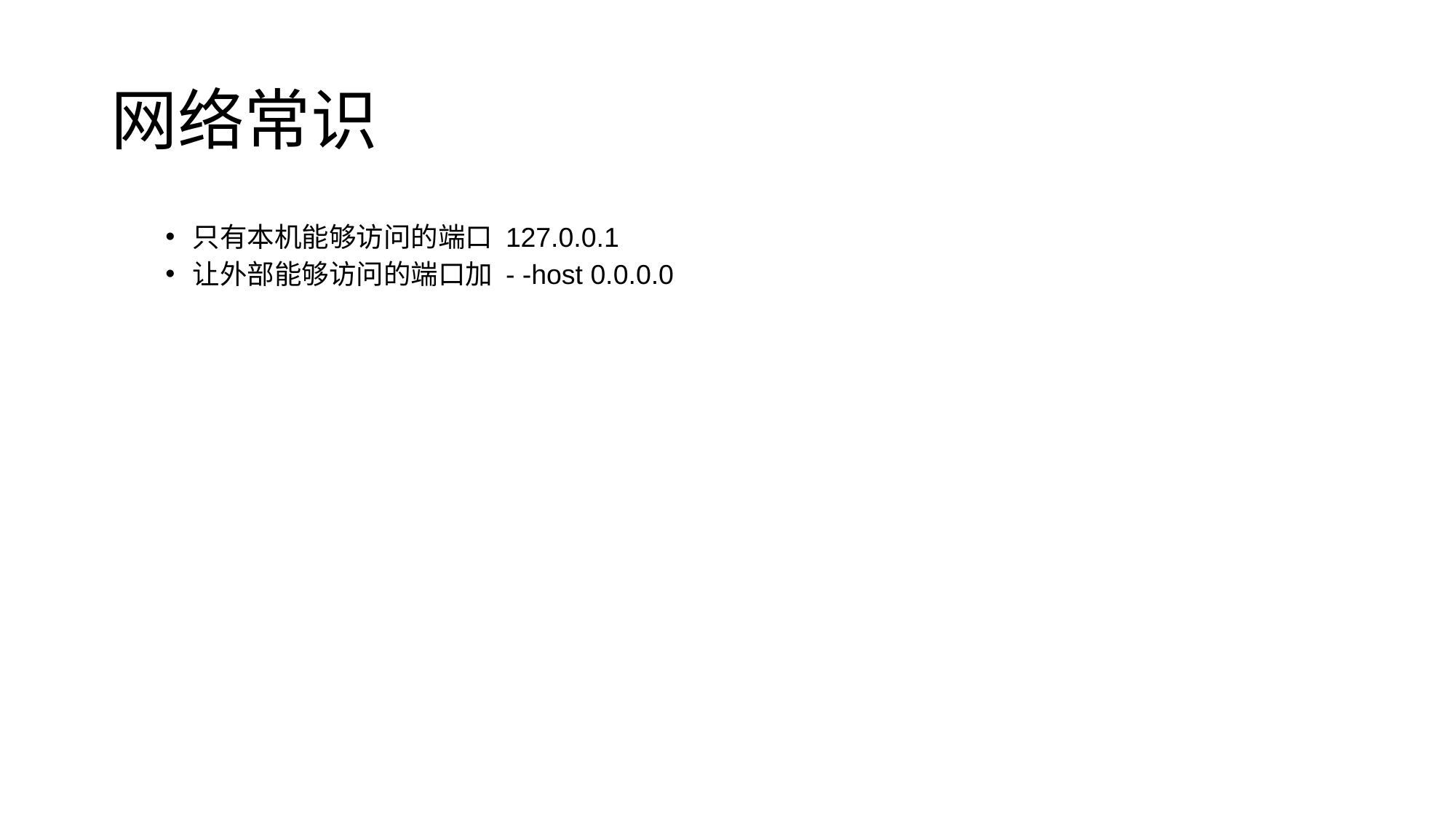

# 网络常识
只有本机能够访问的端口 127.0.0.1
让外部能够访问的端口加 - -host 0.0.0.0